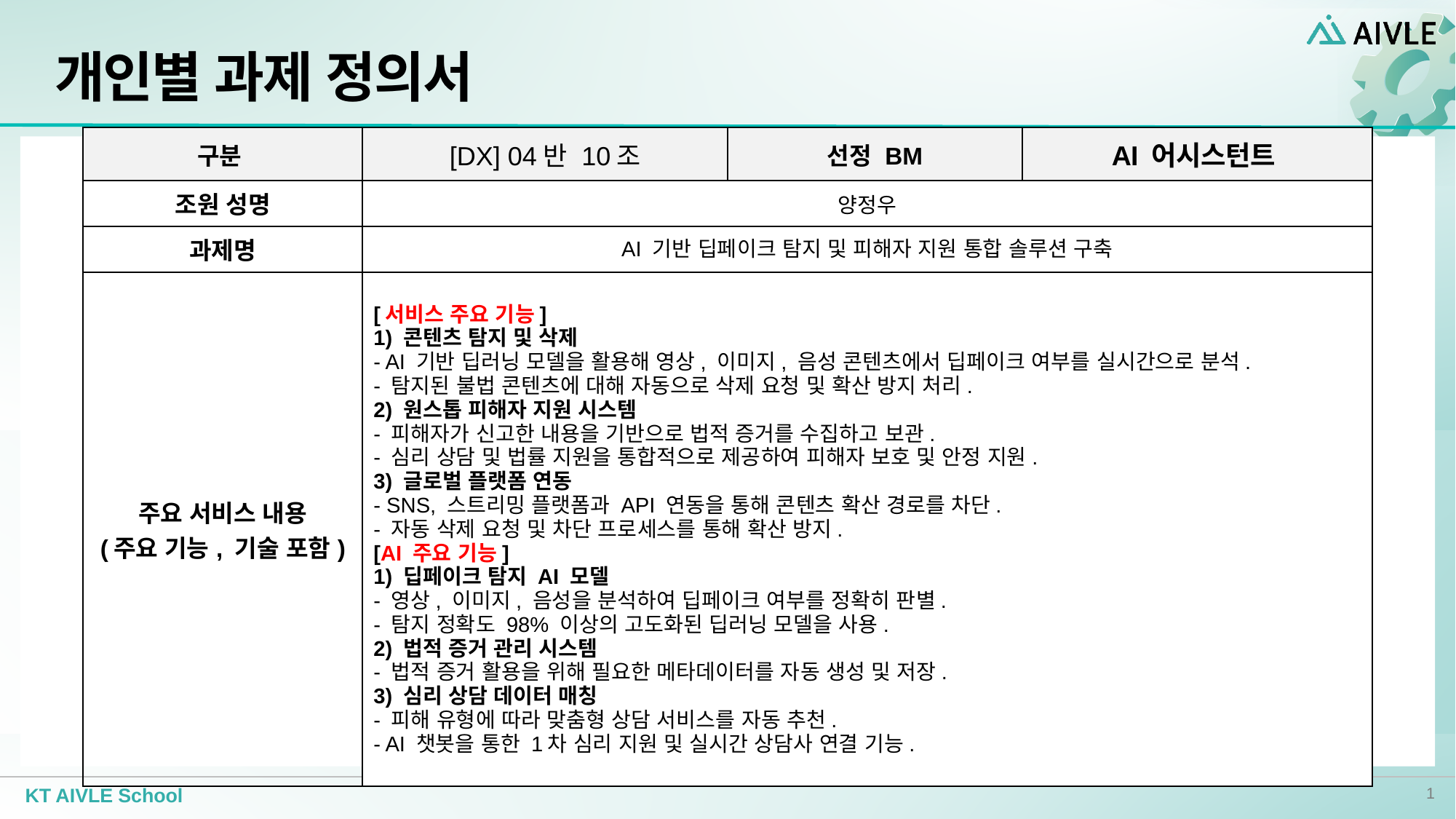

# 개인별 과제 정의서
| 구분 | [DX] 04반 10조 | 선정 BM | AI 어시스턴트 |
| --- | --- | --- | --- |
| 조원 성명 | 양정우 |  |  |
| 과제명 | AI 기반 딥페이크 탐지 및 피해자 지원 통합 솔루션 구축 |  |  |
| 주요 서비스 내용 (주요 기능, 기술 포함) | [서비스 주요 기능] 1) 콘텐츠 탐지 및 삭제 - AI 기반 딥러닝 모델을 활용해 영상, 이미지, 음성 콘텐츠에서 딥페이크 여부를 실시간으로 분석. - 탐지된 불법 콘텐츠에 대해 자동으로 삭제 요청 및 확산 방지 처리. 2) 원스톱 피해자 지원 시스템 - 피해자가 신고한 내용을 기반으로 법적 증거를 수집하고 보관. - 심리 상담 및 법률 지원을 통합적으로 제공하여 피해자 보호 및 안정 지원. 3) 글로벌 플랫폼 연동 - SNS, 스트리밍 플랫폼과 API 연동을 통해 콘텐츠 확산 경로를 차단. - 자동 삭제 요청 및 차단 프로세스를 통해 확산 방지. [AI 주요 기능] 1) 딥페이크 탐지 AI 모델 - 영상, 이미지, 음성을 분석하여 딥페이크 여부를 정확히 판별. - 탐지 정확도 98% 이상의 고도화된 딥러닝 모델을 사용. 2) 법적 증거 관리 시스템 - 법적 증거 활용을 위해 필요한 메타데이터를 자동 생성 및 저장. 3) 심리 상담 데이터 매칭 - 피해 유형에 따라 맞춤형 상담 서비스를 자동 추천. - AI 챗봇을 통한 1차 심리 지원 및 실시간 상담사 연결 기능. |  |  |